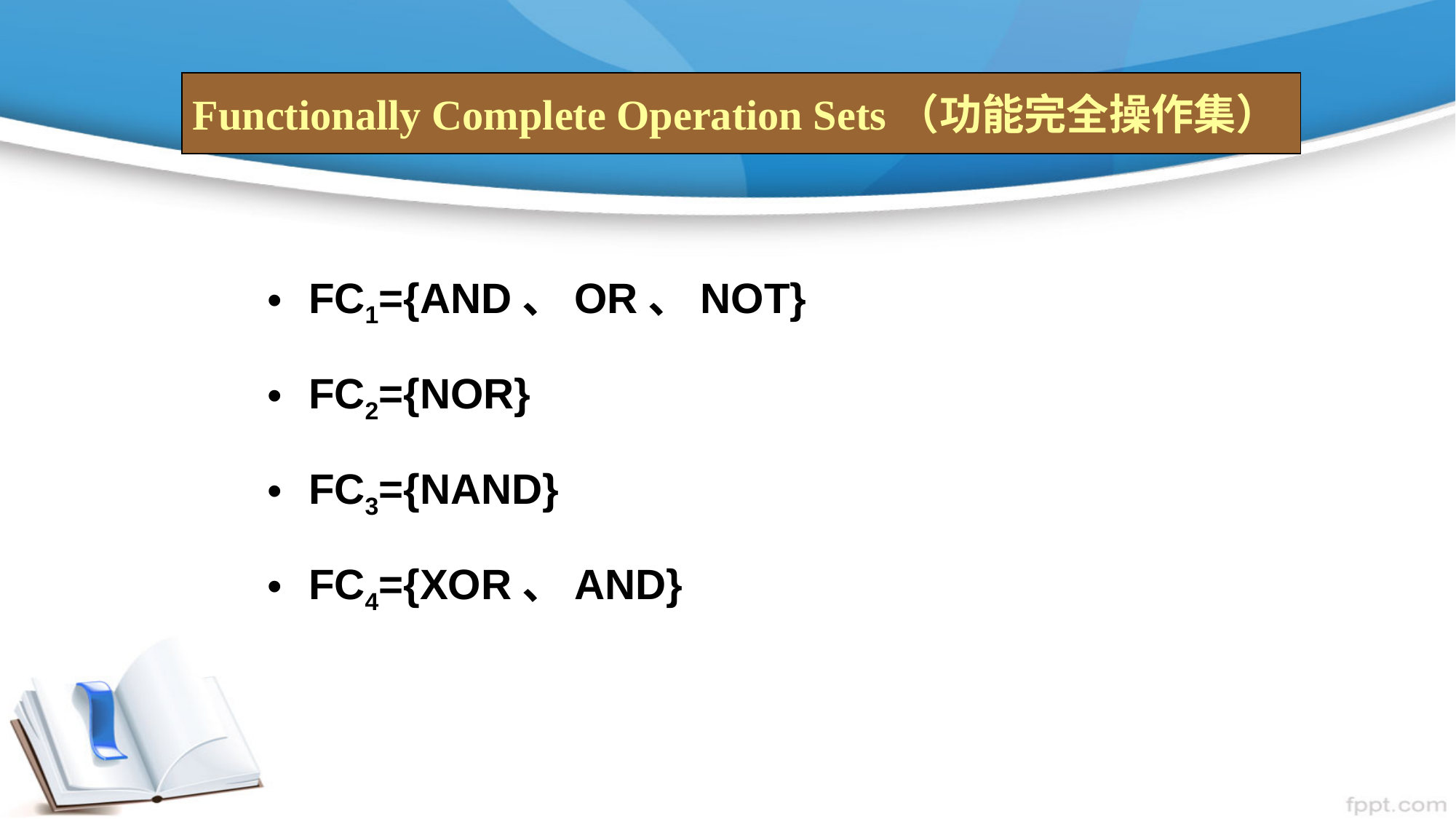

Functionally Complete Operation Sets（功能完全操作集）
FC1={AND、OR、NOT}
FC2={NOR}
FC3={NAND}
FC4={XOR、AND}